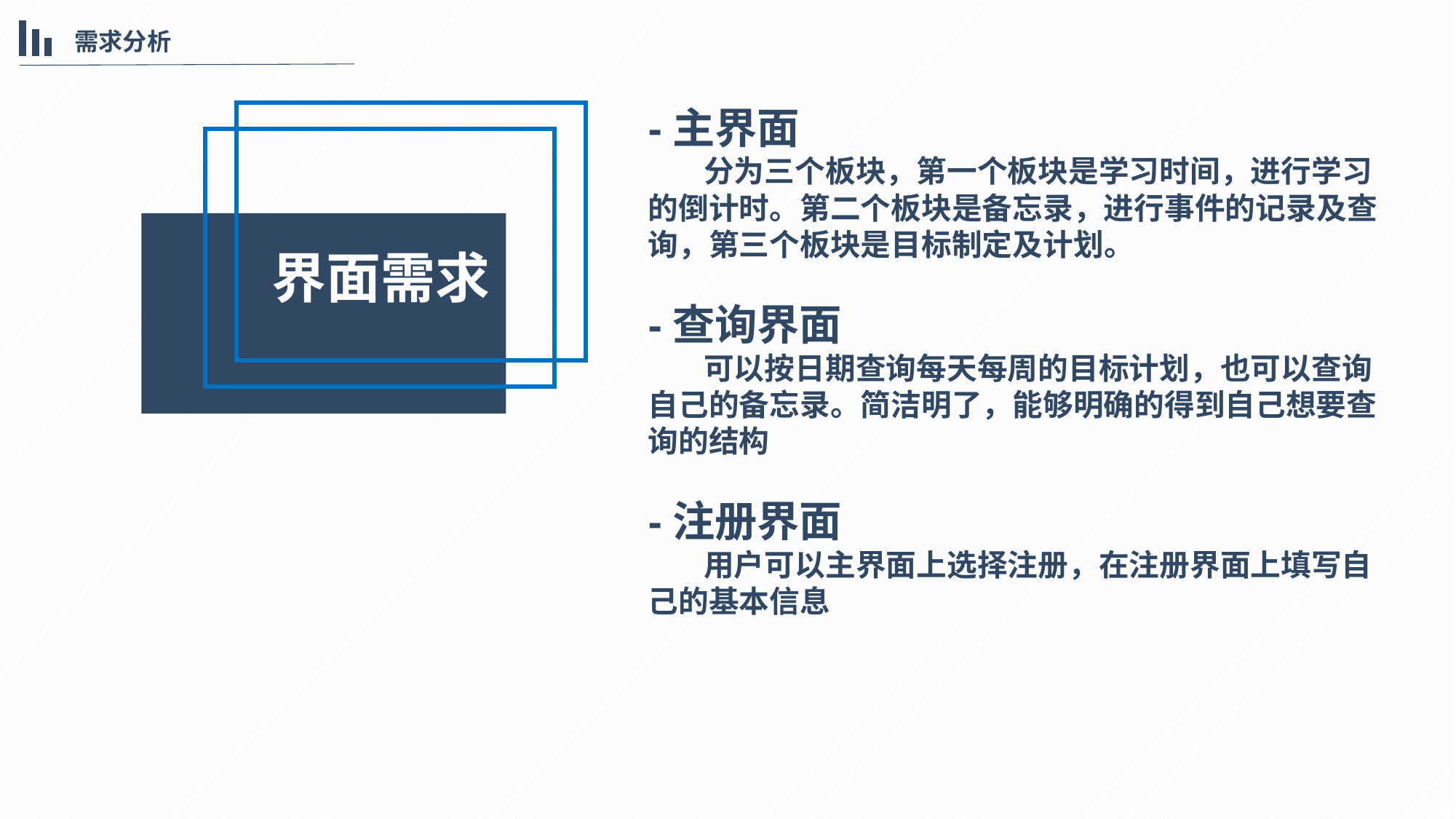

需求分析

-主界面
       分为三个板块，第一个板块是学习时间，进行学习的倒计时。第二个板块是备忘录，进行事件的记录及查询，第三个板块是目标制定及计划。

-查询界面
       可以按日期查询每天每周的目标计划，也可以查询自己的备忘录。简洁明了，能够明确的得到自己想要查询的结构

-注册界面
       用户可以主界面上选择注册，在注册界面上填写自己的基本信息

界面需求